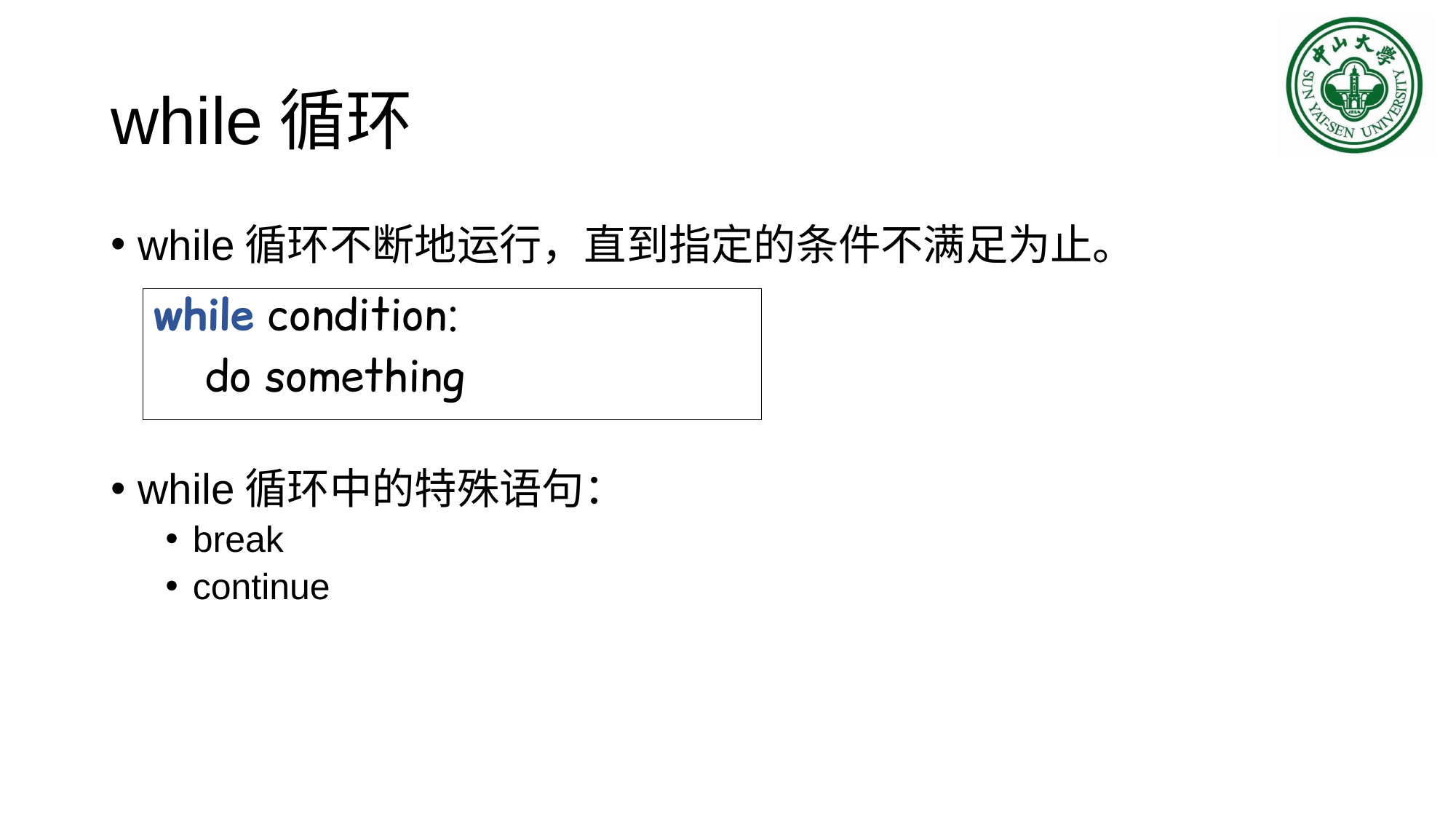

# while循环
while循环不断地运行，直到指定的条件不满足为止。

while循环中的特殊语句：
break
continue
while condition:
    do something